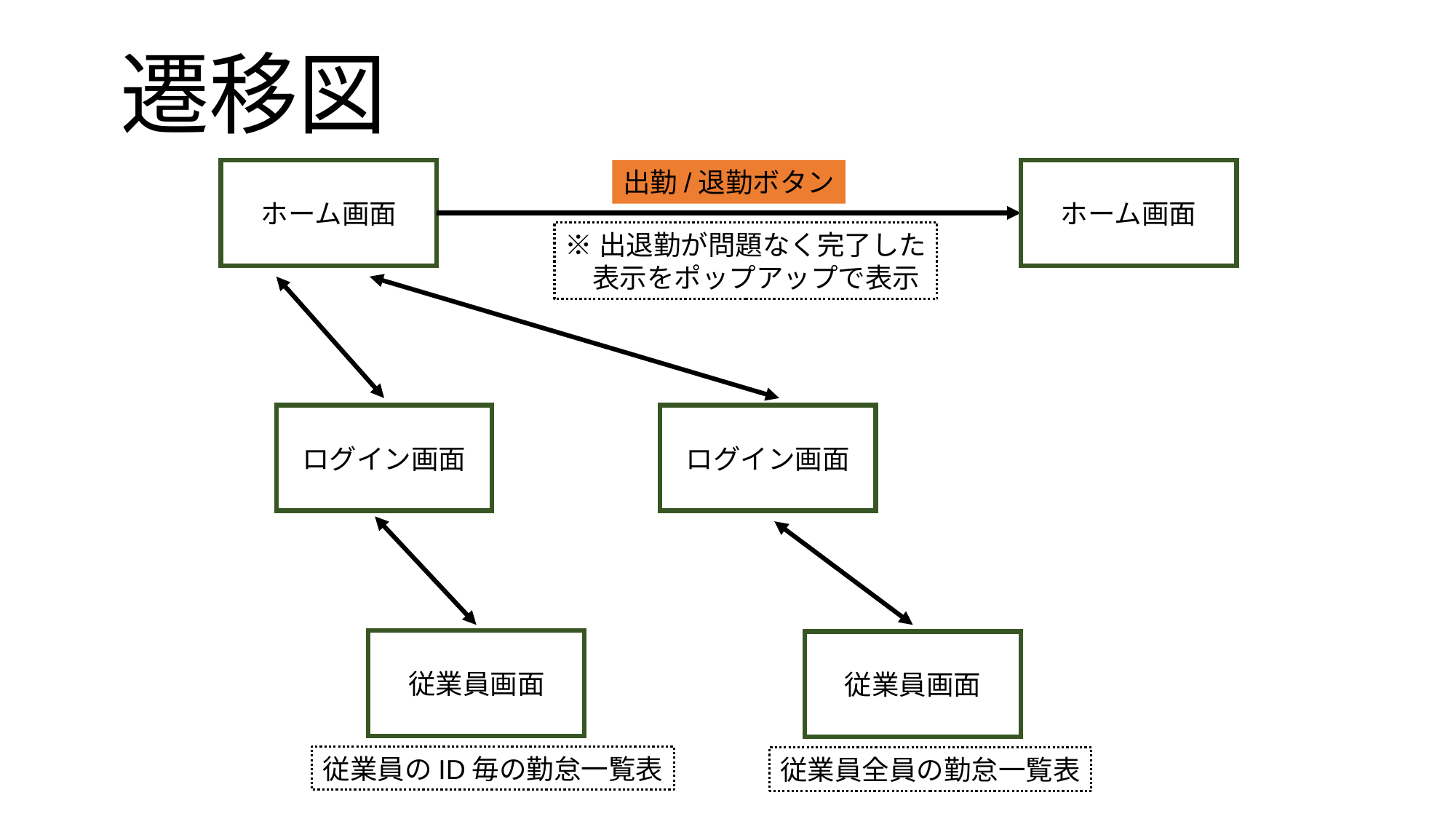

遷移図
ホーム画面
出勤/退勤ボタン
ホーム画面
※出退勤が問題なく完了した
　表示をポップアップで表示
ログイン画面
ログイン画面
従業員画面
従業員画面
従業員のID毎の勤怠一覧表
従業員全員の勤怠一覧表